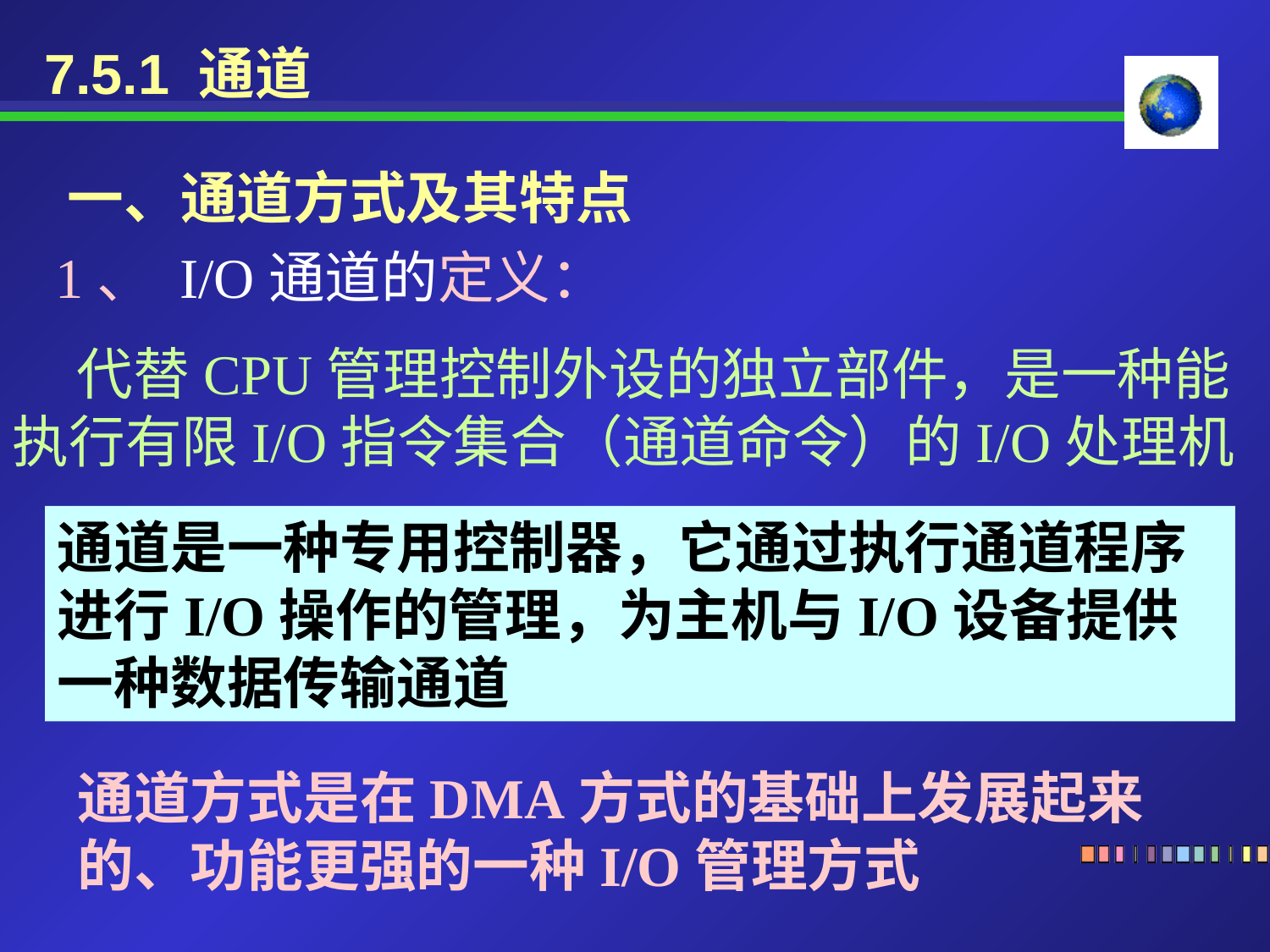

7.5.1 通道
一、通道方式及其特点
   1、 I/O通道的定义：
    代替CPU管理控制外设的独立部件，是一种能执行有限I/O指令集合（通道命令）的I/O处理机
通道是一种专用控制器，它通过执行通道程序进行I/O操作的管理，为主机与I/O设备提供一种数据传输通道
通道方式是在DMA方式的基础上发展起来的、功能更强的一种I/O管理方式
84